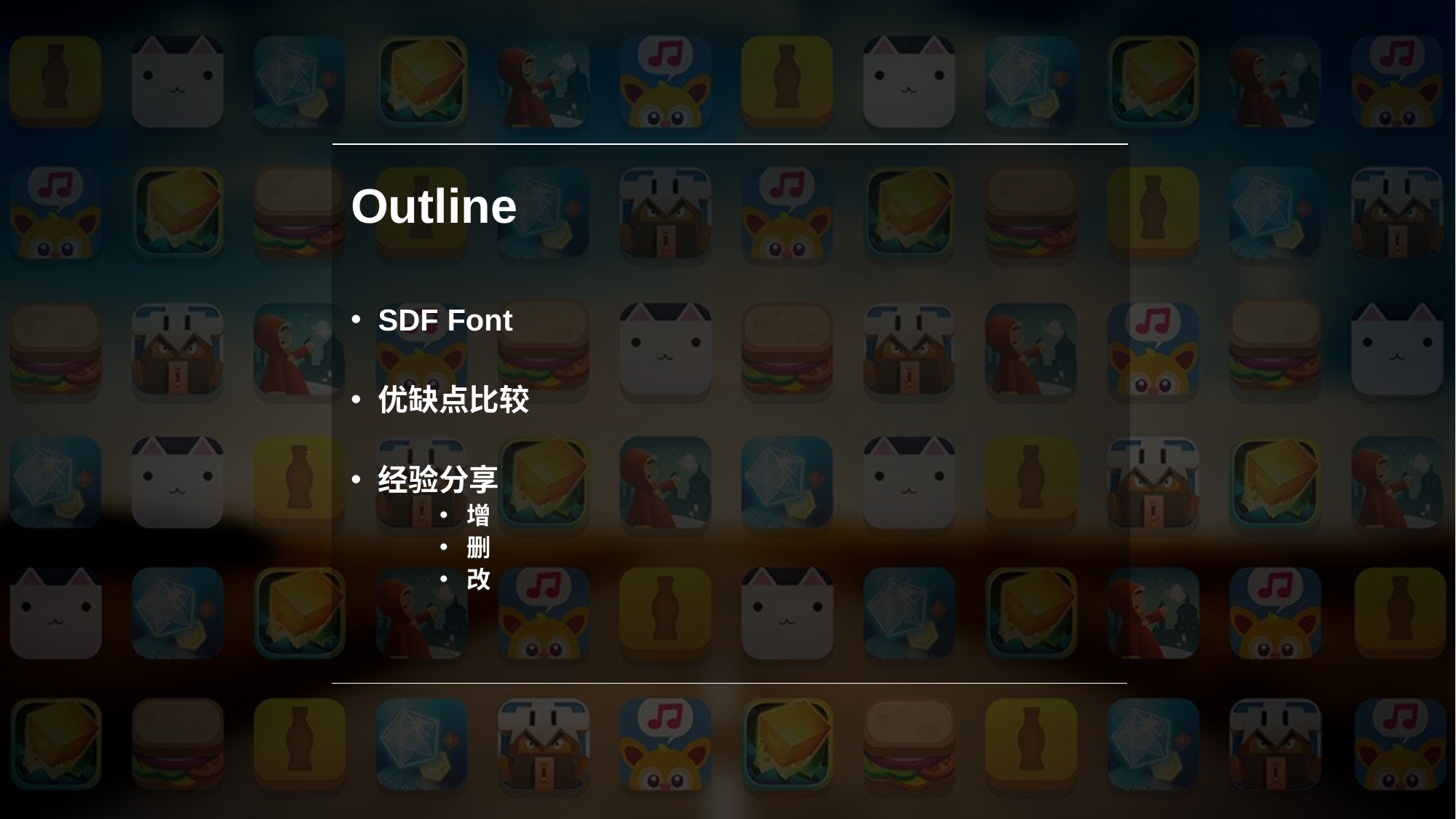

Outline

SDF Font

优缺点比较

经验分享
增
删
改